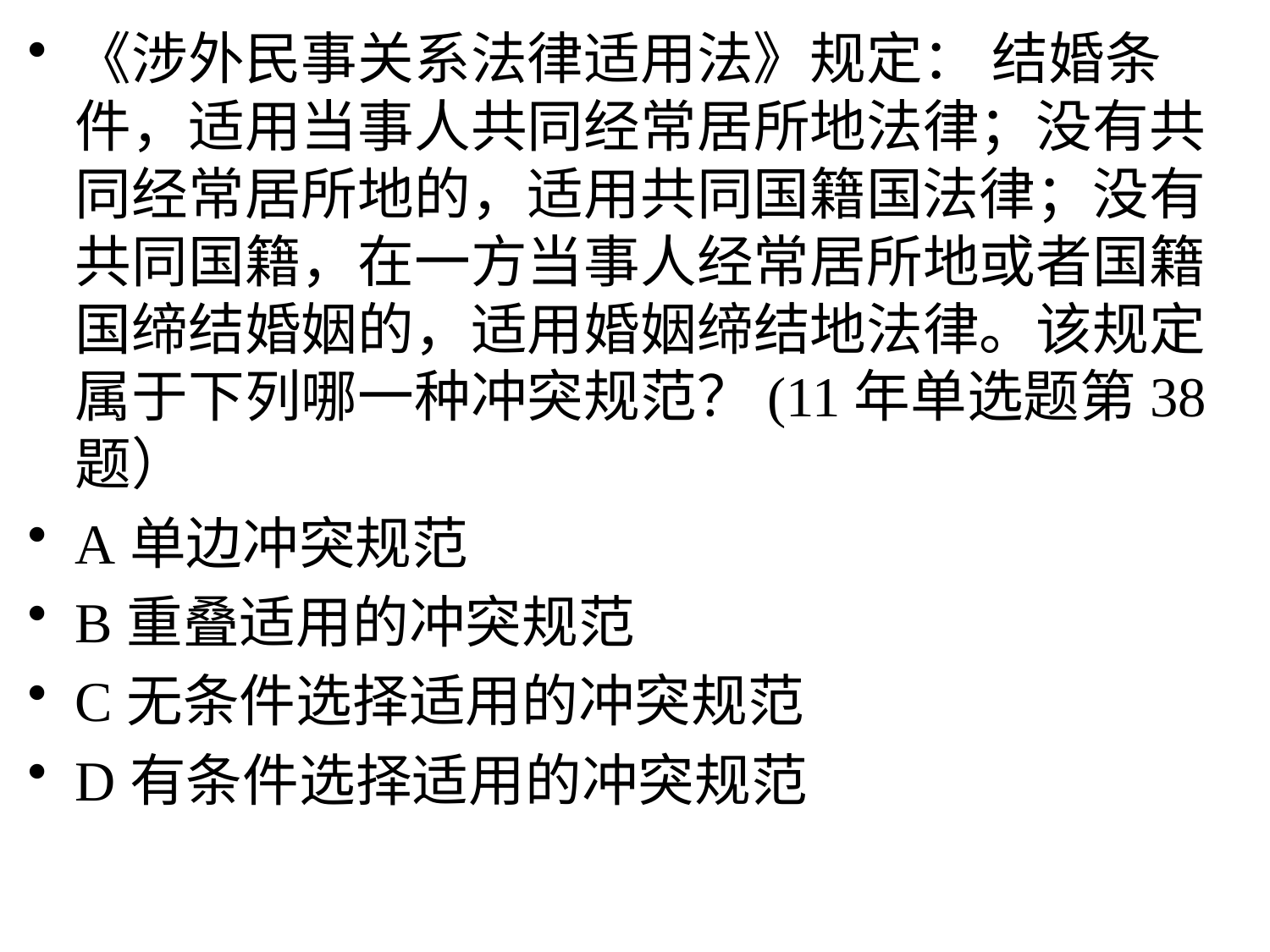

《涉外民事关系法律适用法》规定： 结婚条件，适用当事人共同经常居所地法律；没有共同经常居所地的，适用共同国籍国法律；没有共同国籍，在一方当事人经常居所地或者国籍国缔结婚姻的，适用婚姻缔结地法律。该规定属于下列哪一种冲突规范？(11年单选题第38题）
A单边冲突规范
B重叠适用的冲突规范
C无条件选择适用的冲突规范
D有条件选择适用的冲突规范